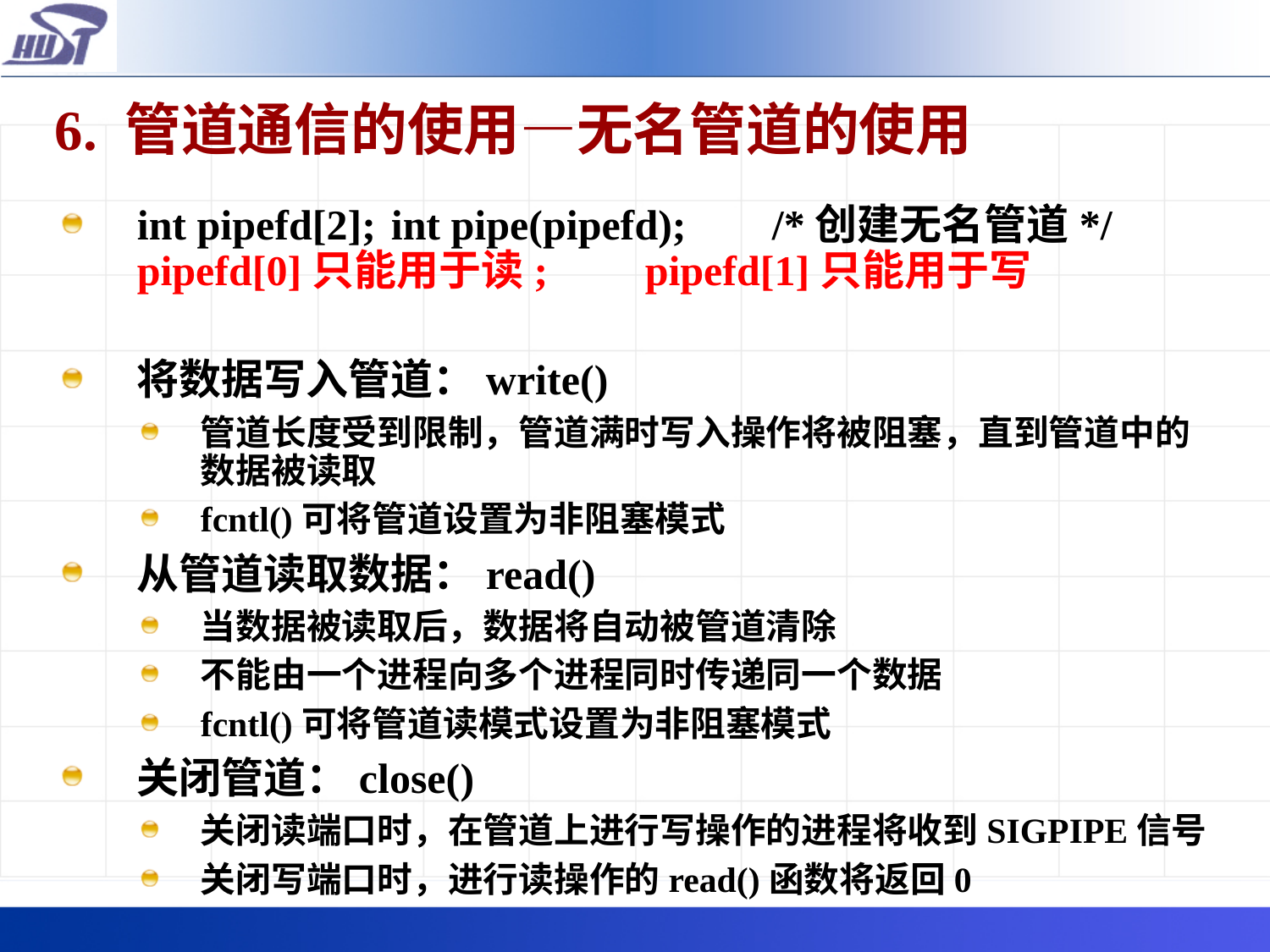

# 6. 管道通信的使用—无名管道的使用
int pipefd[2]; 	int pipe(pipefd);	/*创建无名管道*/
pipefd[0]只能用于读;  	pipefd[1]只能用于写
将数据写入管道：write()
管道长度受到限制，管道满时写入操作将被阻塞，直到管道中的数据被读取
fcntl()可将管道设置为非阻塞模式
从管道读取数据：read()
当数据被读取后，数据将自动被管道清除
不能由一个进程向多个进程同时传递同一个数据
fcntl()可将管道读模式设置为非阻塞模式
关闭管道：close()
关闭读端口时，在管道上进行写操作的进程将收到SIGPIPE信号
关闭写端口时，进行读操作的read()函数将返回0